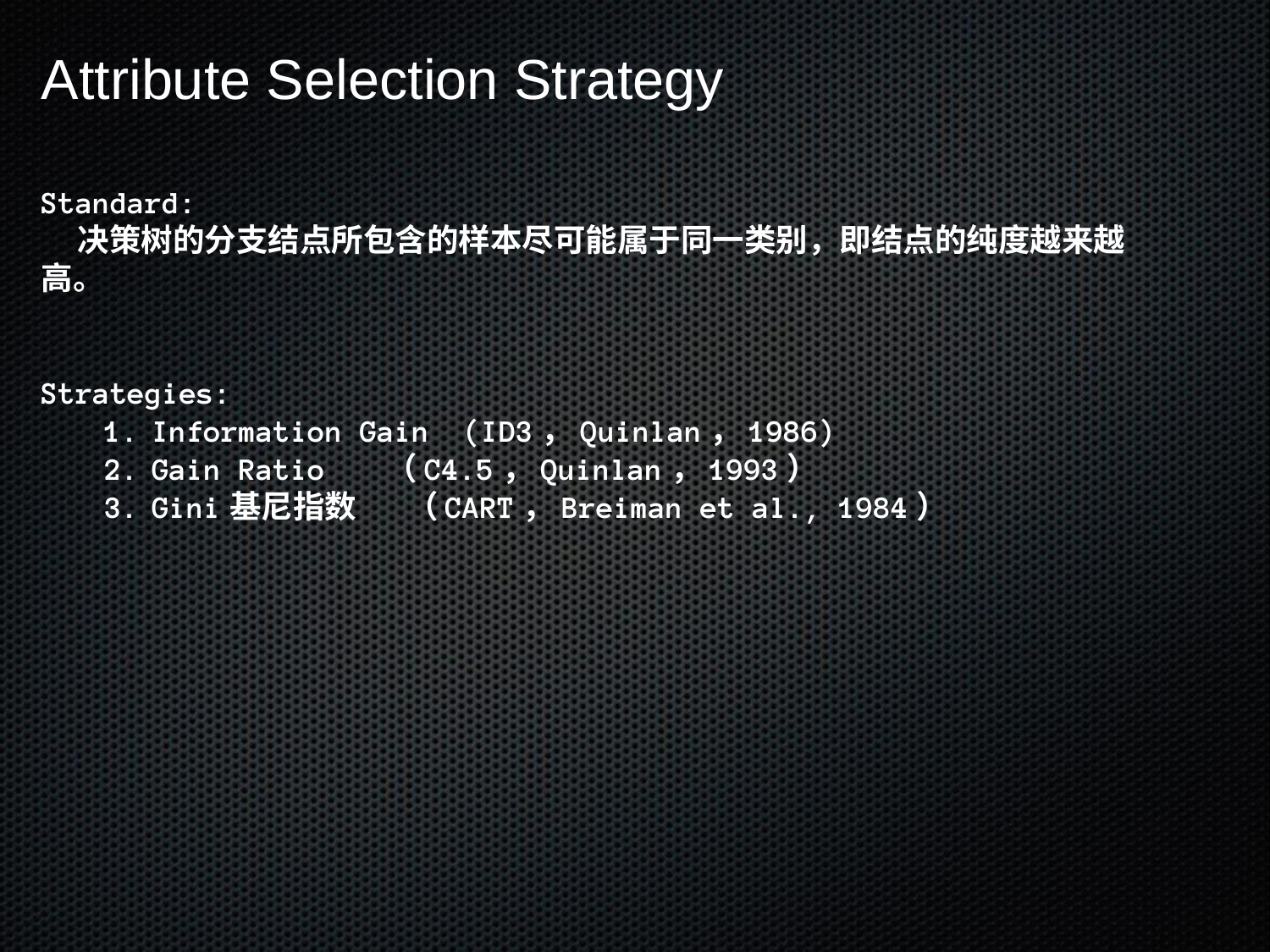

Attribute Selection Strategy
Standard:
    决策树的分支结点所包含的样本尽可能属于同一类别，即结点的纯度越来越高。

Strategies:
Information Gain  (ID3，Quinlan，1986)
Gain Ratio   （C4.5，Quinlan，1993）
Gini基尼指数	（CART，Breiman et al., 1984）